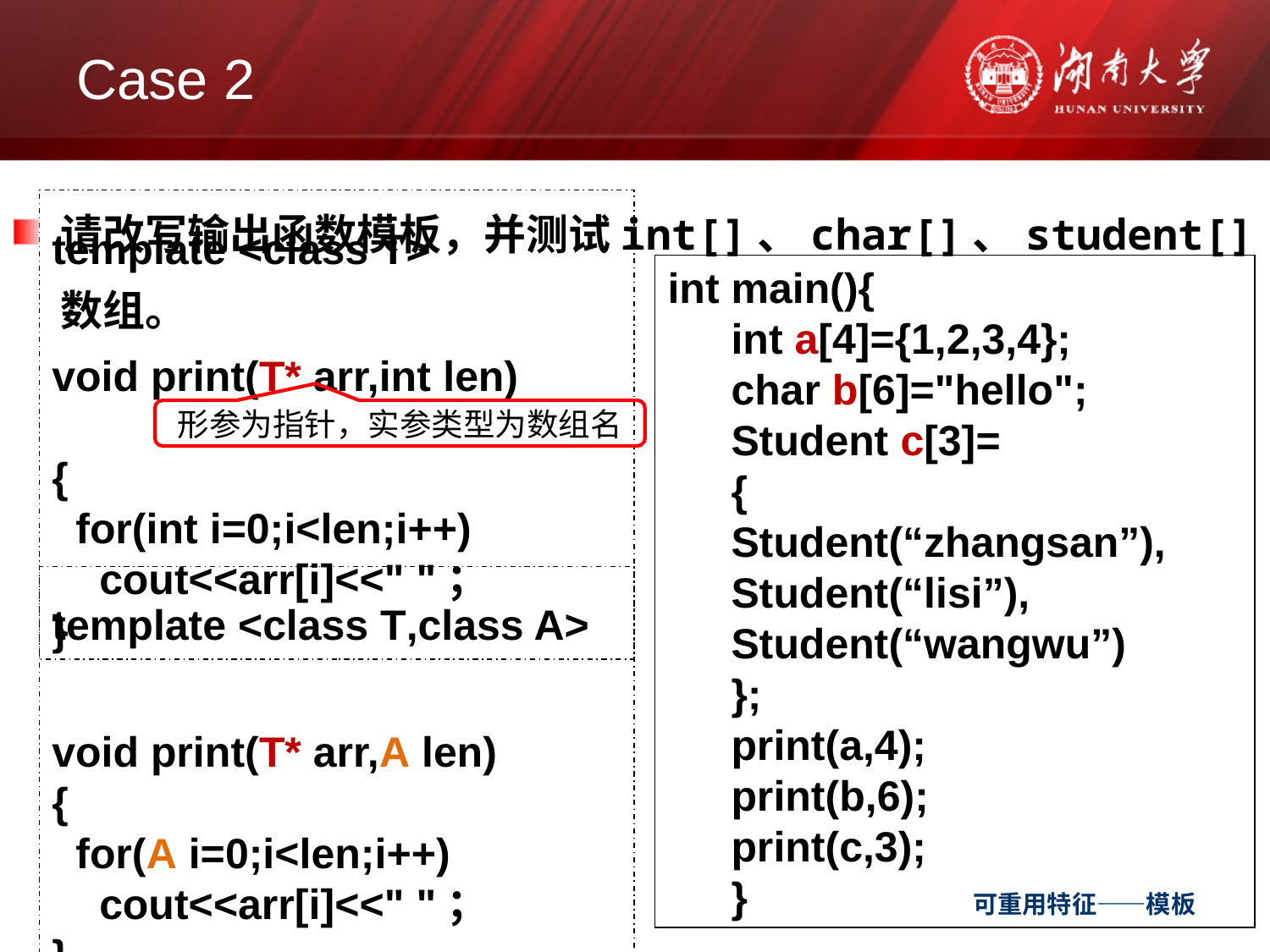

# Case 2
请改写输出函数模板，并测试int[]、char[]、student[]数组。
int main(){
int a[4]={1,2,3,4};
char b[6]="hello";
Student c[3]=
{
Student(“zhangsan”), Student(“lisi”),
Student(“wangwu”)
};
print(a,4);
print(b,6);
print(c,3);
}
template <class T>
void print(T* arr,int len)
{
  for(int i=0;i<len;i++)
    cout<<arr[i]<<" "；
}
形参为指针，实参类型为数组名
template <class T,class A>
void print(T* arr,A len)
{
  for(A i=0;i<len;i++)
    cout<<arr[i]<<" "；
}